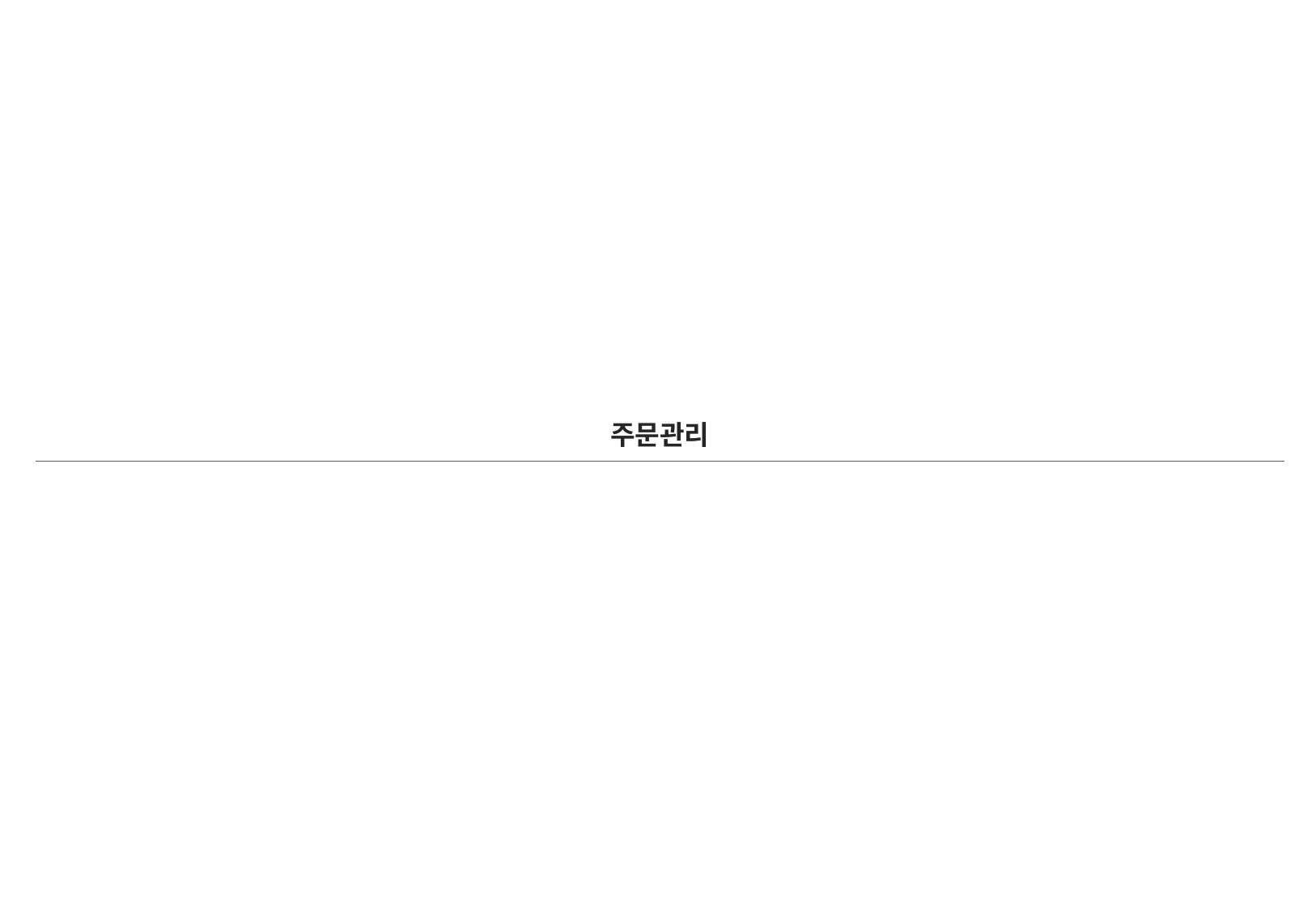

| 주문관리 |
| --- |
|  |